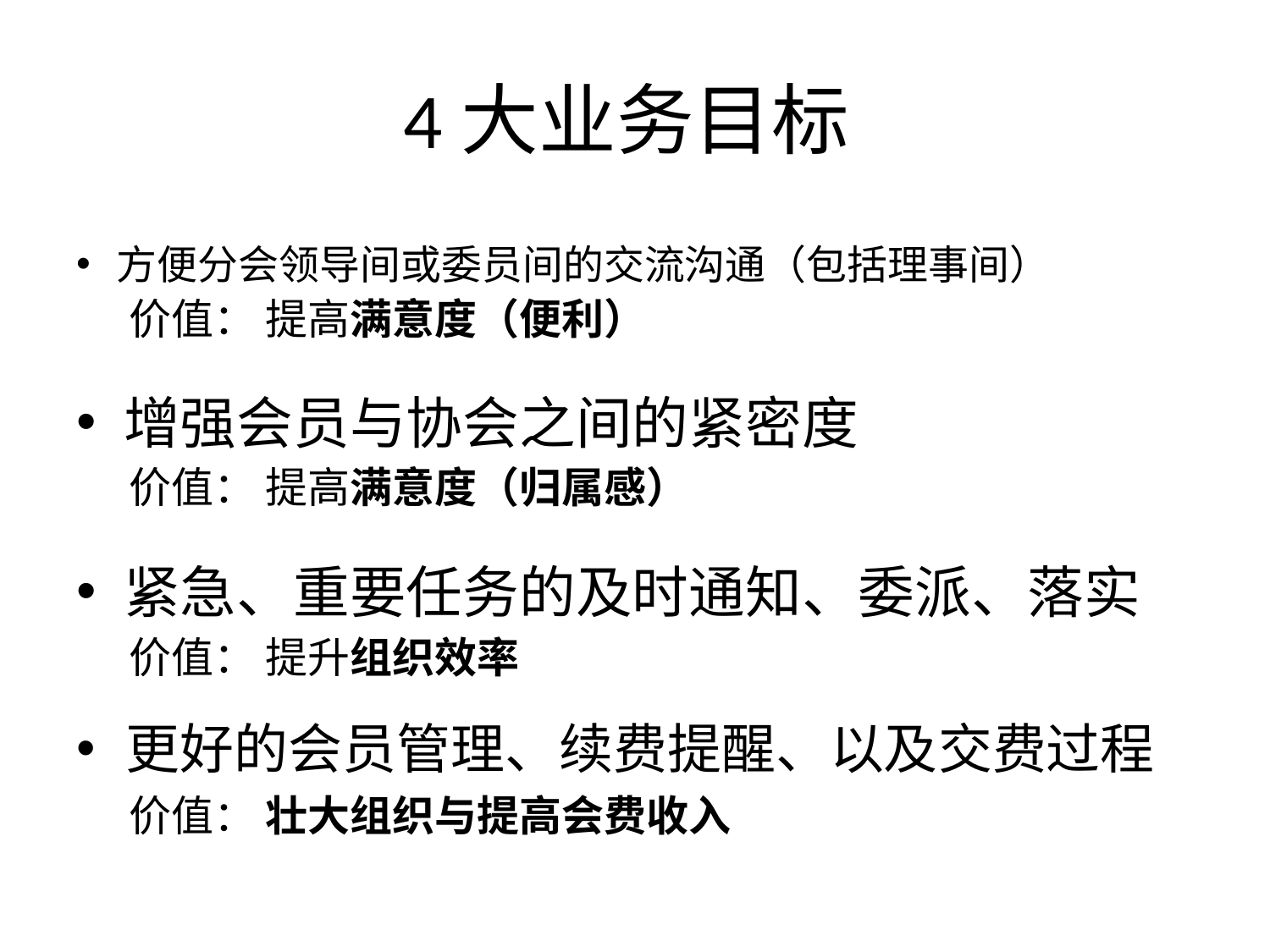

# 4大业务目标
方便分会领导间或委员间的交流沟通（包括理事间）
价值： 提高满意度（便利）
增强会员与协会之间的紧密度
价值： 提高满意度（归属感）
紧急、重要任务的及时通知、委派、落实
价值： 提升组织效率
更好的会员管理、续费提醒、以及交费过程
价值： 壮大组织与提高会费收入